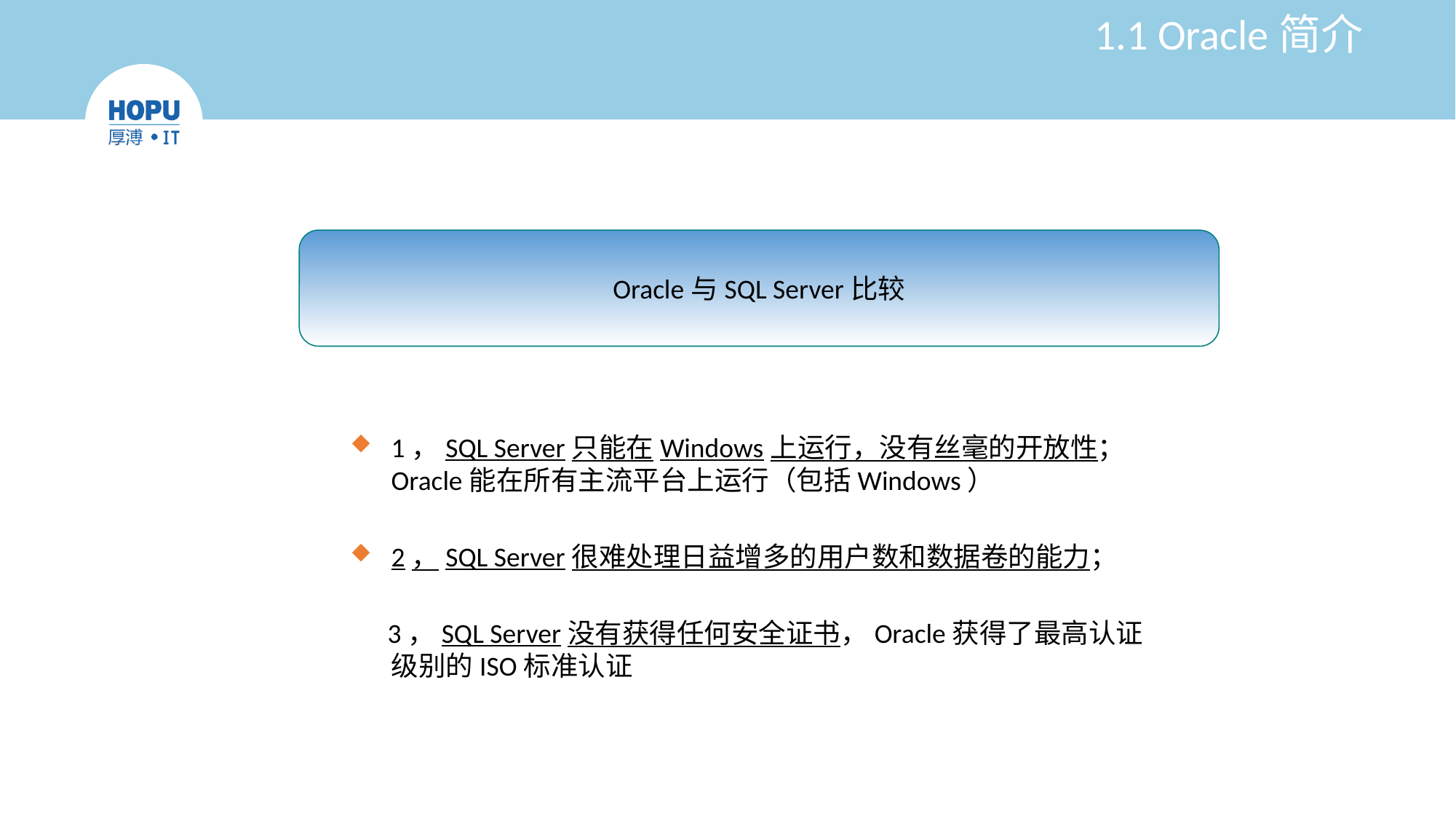

# 1.1 Oracle简介

Oracle与SQL Server比较
1，SQL Server只能在Windows上运行，没有丝毫的开放性；Oracle能在所有主流平台上运行（包括Windows）

2，SQL Server很难处理日益增多的用户数和数据卷的能力；

      3，SQL Server没有获得任何安全证书，Oracle获得了最高认证级别的ISO标准认证